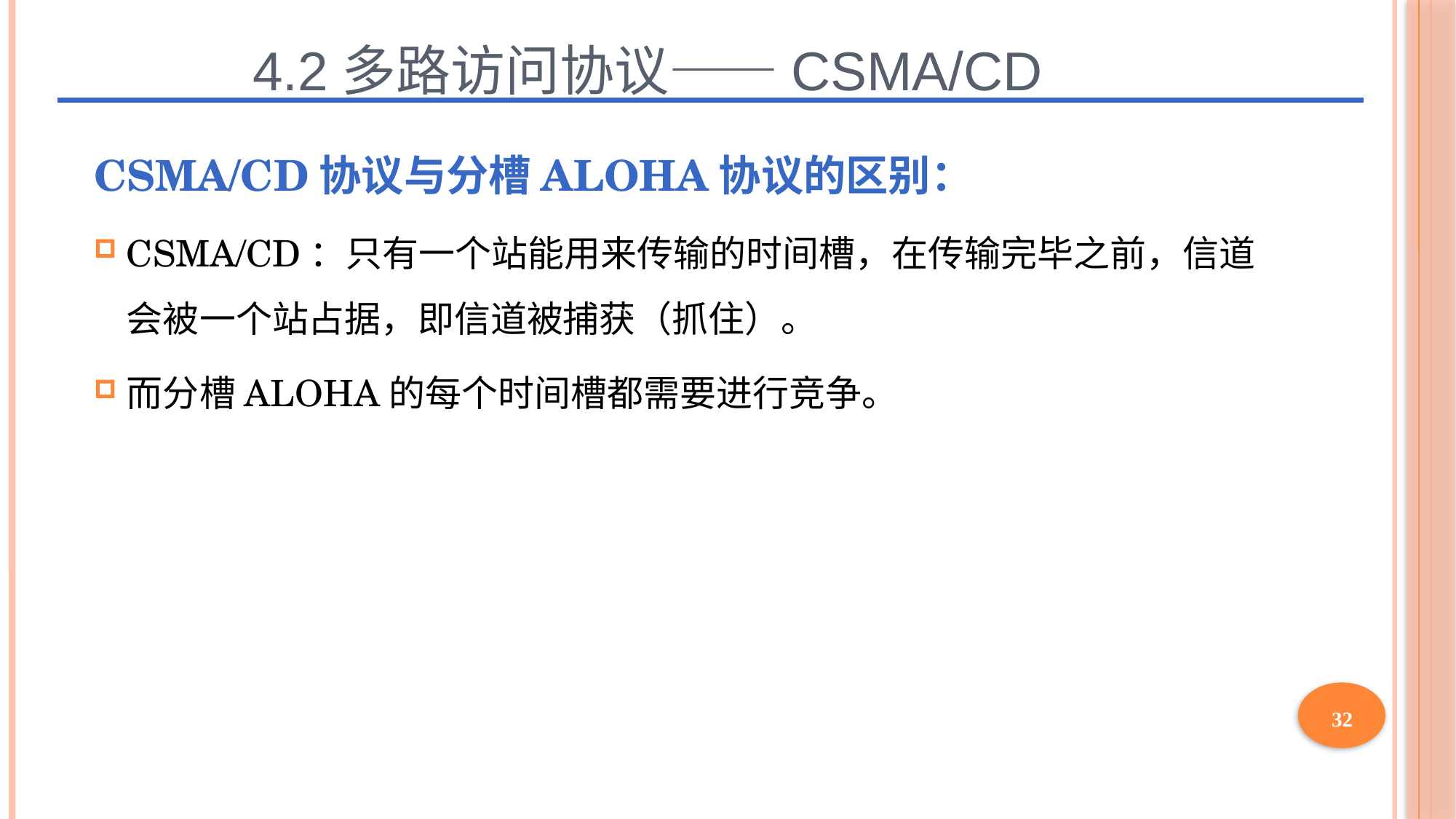

4.2多路访问协议——CSMA/CD
CSMA/CD协议与分槽ALOHA协议的区别：
CSMA/CD：只有一个站能用来传输的时间槽，在传输完毕之前，信道会被一个站占据，即信道被捕获（抓住）。
而分槽ALOHA的每个时间槽都需要进行竞争。
32